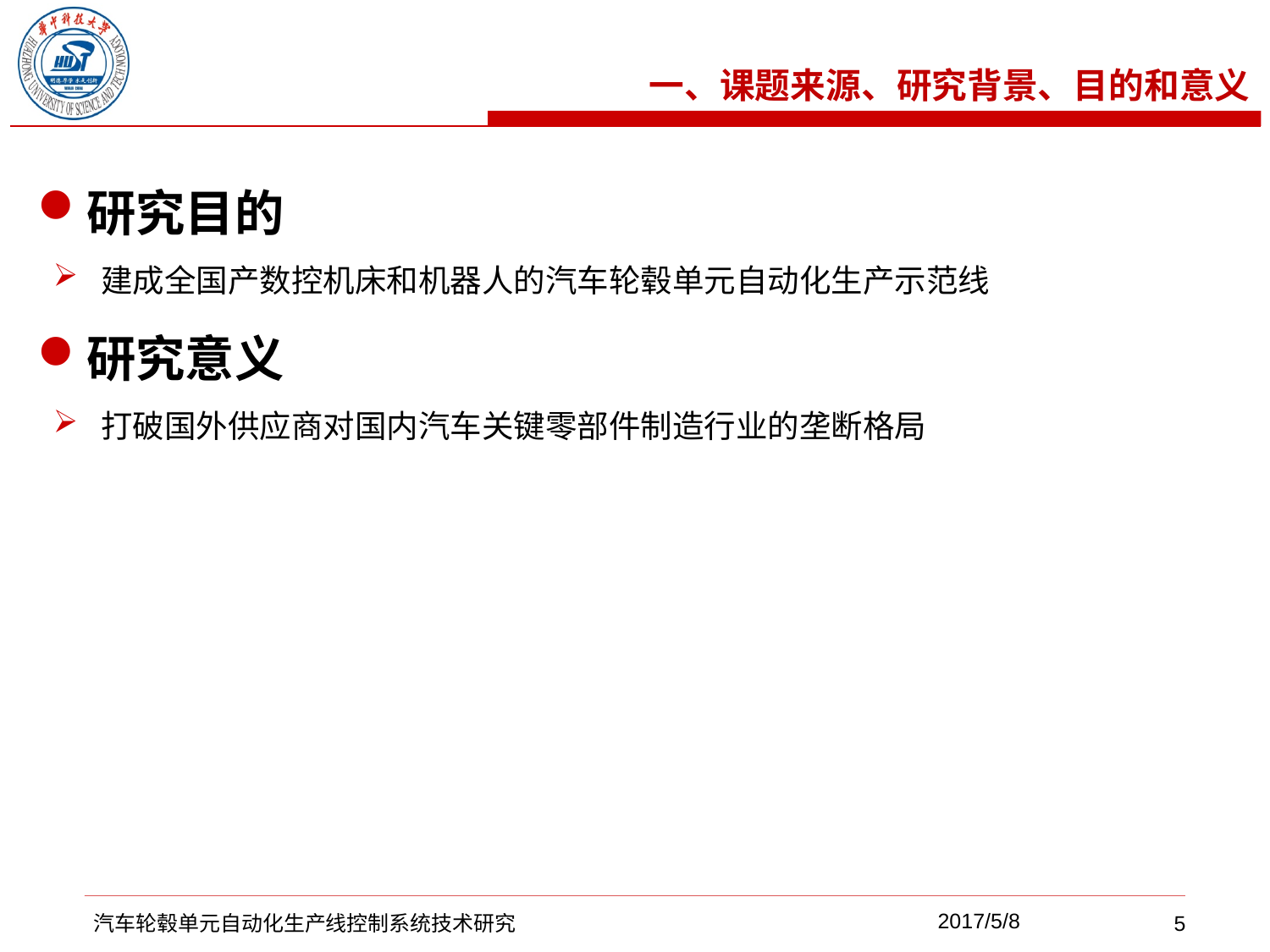

一、课题来源、研究背景、目的和意义

研究目的
建成全国产数控机床和机器人的汽车轮毂单元自动化生产示范线
研究意义
打破国外供应商对国内汽车关键零部件制造行业的垄断格局

2017/5/8
汽车轮毂单元自动化生产线控制系统技术研究
5